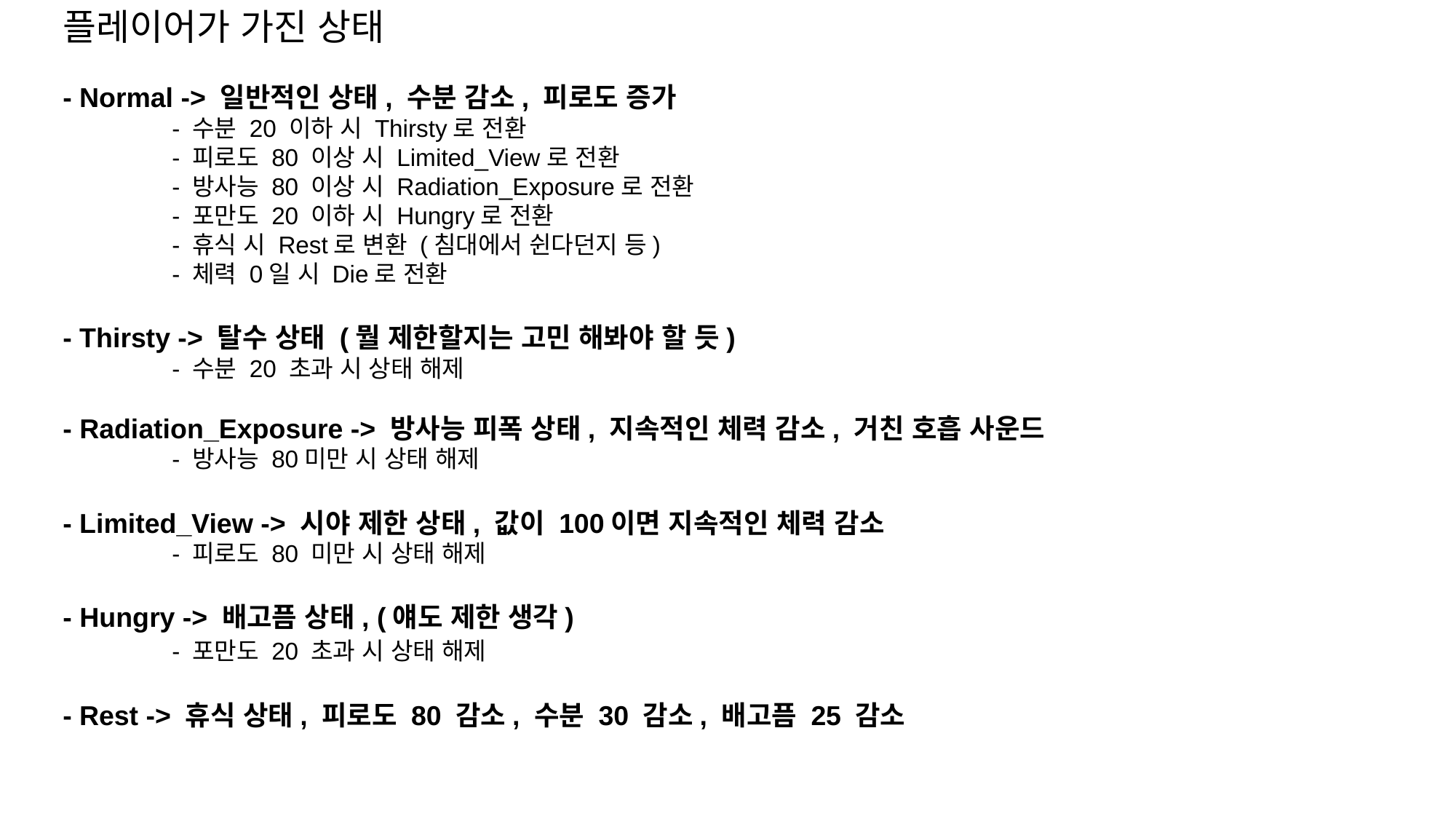

플레이어가 가진 상태

- Normal -> 일반적인 상태, 수분 감소, 피로도 증가
	- 수분 20 이하 시 Thirsty로 전환
	- 피로도 80 이상 시 Limited_View로 전환
	- 방사능 80 이상 시 Radiation_Exposure로 전환
	- 포만도 20 이하 시 Hungry로 전환
	- 휴식 시 Rest로 변환 (침대에서 쉰다던지 등)
	- 체력 0일 시 Die로 전환

- Thirsty -> 탈수 상태 (뭘 제한할지는 고민 해봐야 할 듯)
	- 수분 20 초과 시 상태 해제

- Radiation_Exposure -> 방사능 피폭 상태, 지속적인 체력 감소, 거친 호흡 사운드
	- 방사능 80미만 시 상태 해제

- Limited_View -> 시야 제한 상태, 값이 100이면 지속적인 체력 감소
	- 피로도 80 미만 시 상태 해제

- Hungry -> 배고픔 상태, (얘도 제한 생각)
	- 포만도 20 초과 시 상태 해제

- Rest -> 휴식 상태, 피로도 80 감소, 수분 30 감소, 배고픔 25 감소